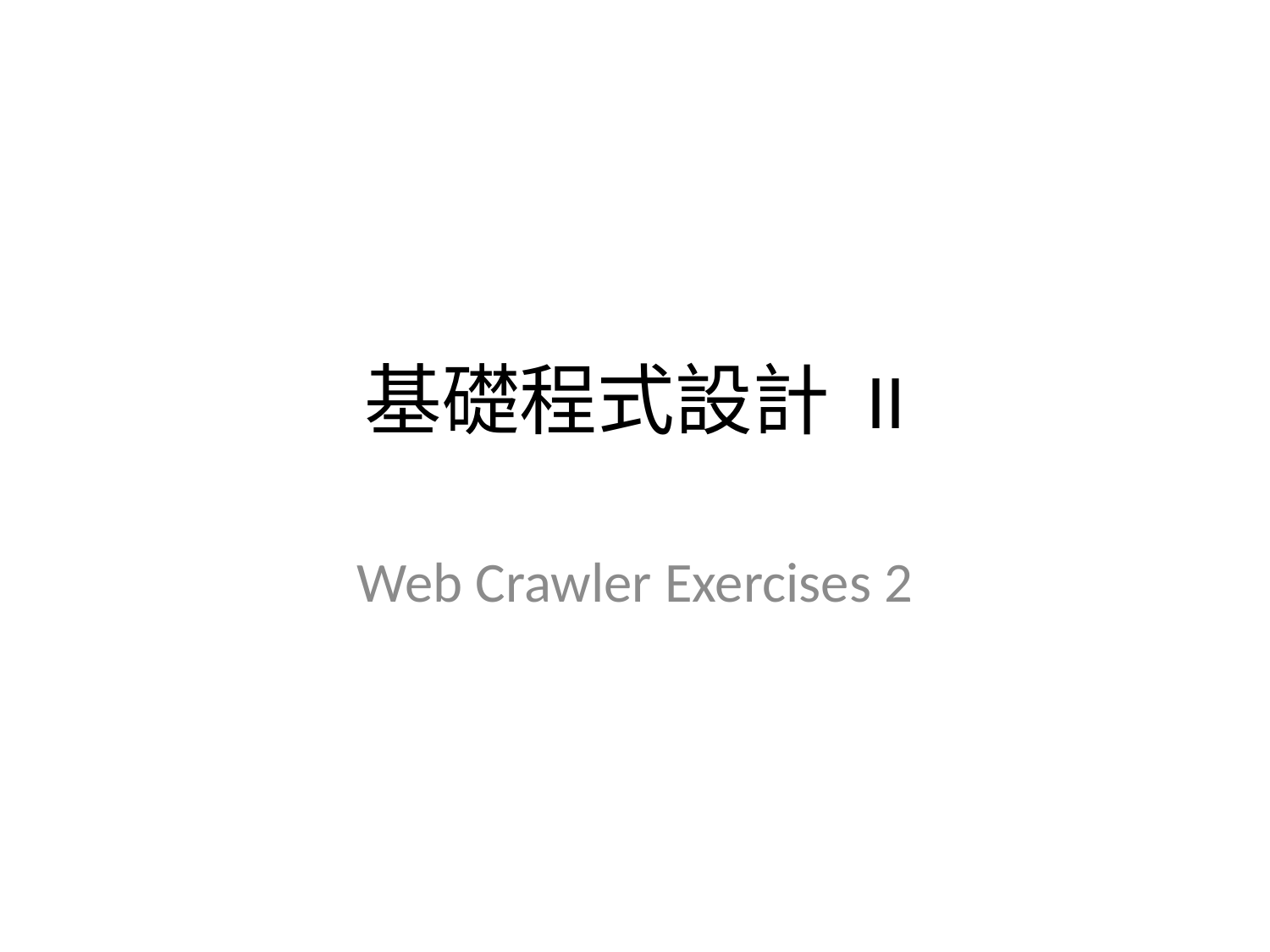

# 基礎程式設計 II
Web Crawler Exercises 2